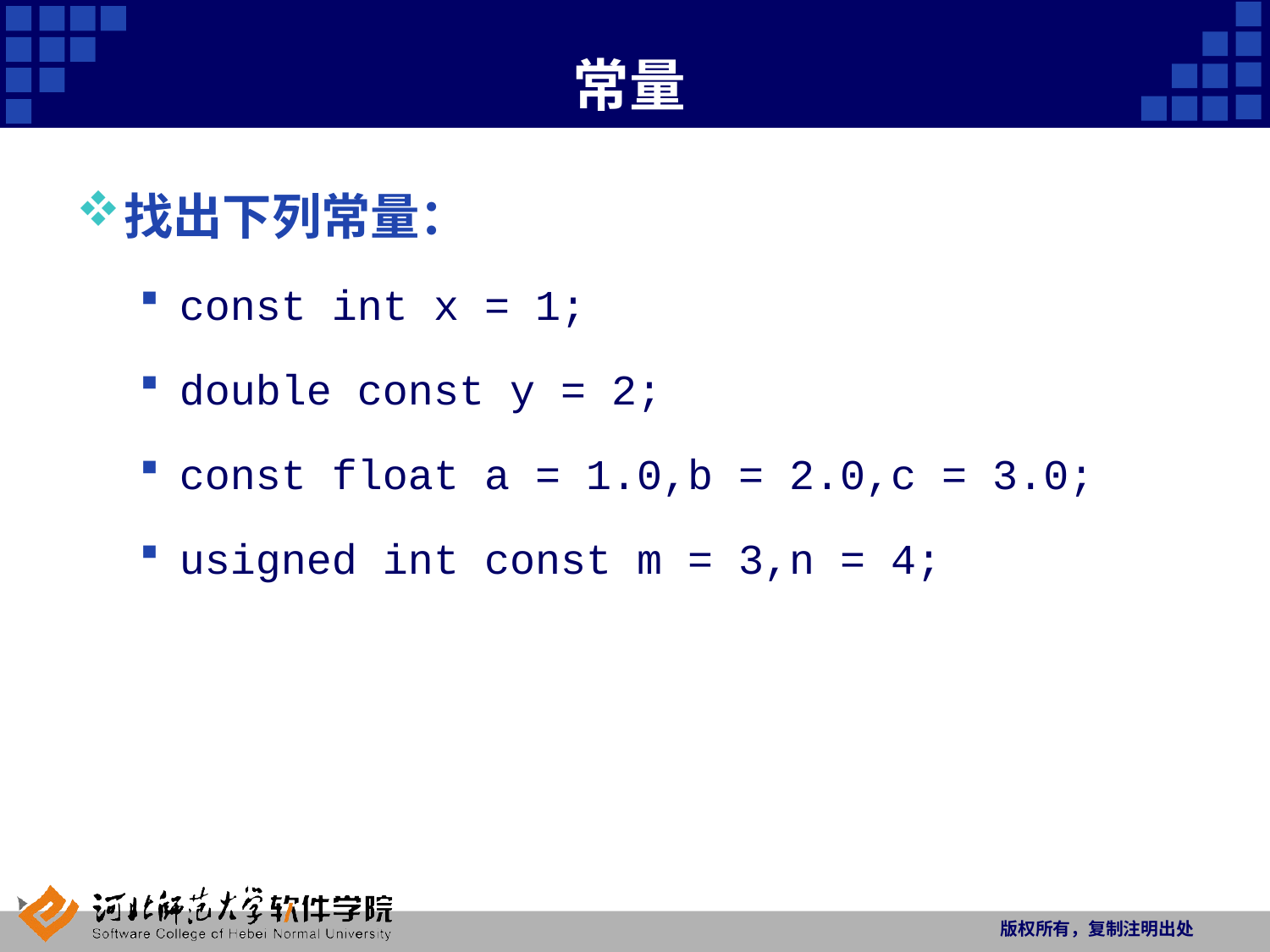

# 常量
找出下列常量：
const int x = 1;
double const y = 2;
const float a = 1.0,b = 2.0,c = 3.0;
usigned int const m = 3,n = 4;
版权所有，复制注明出处